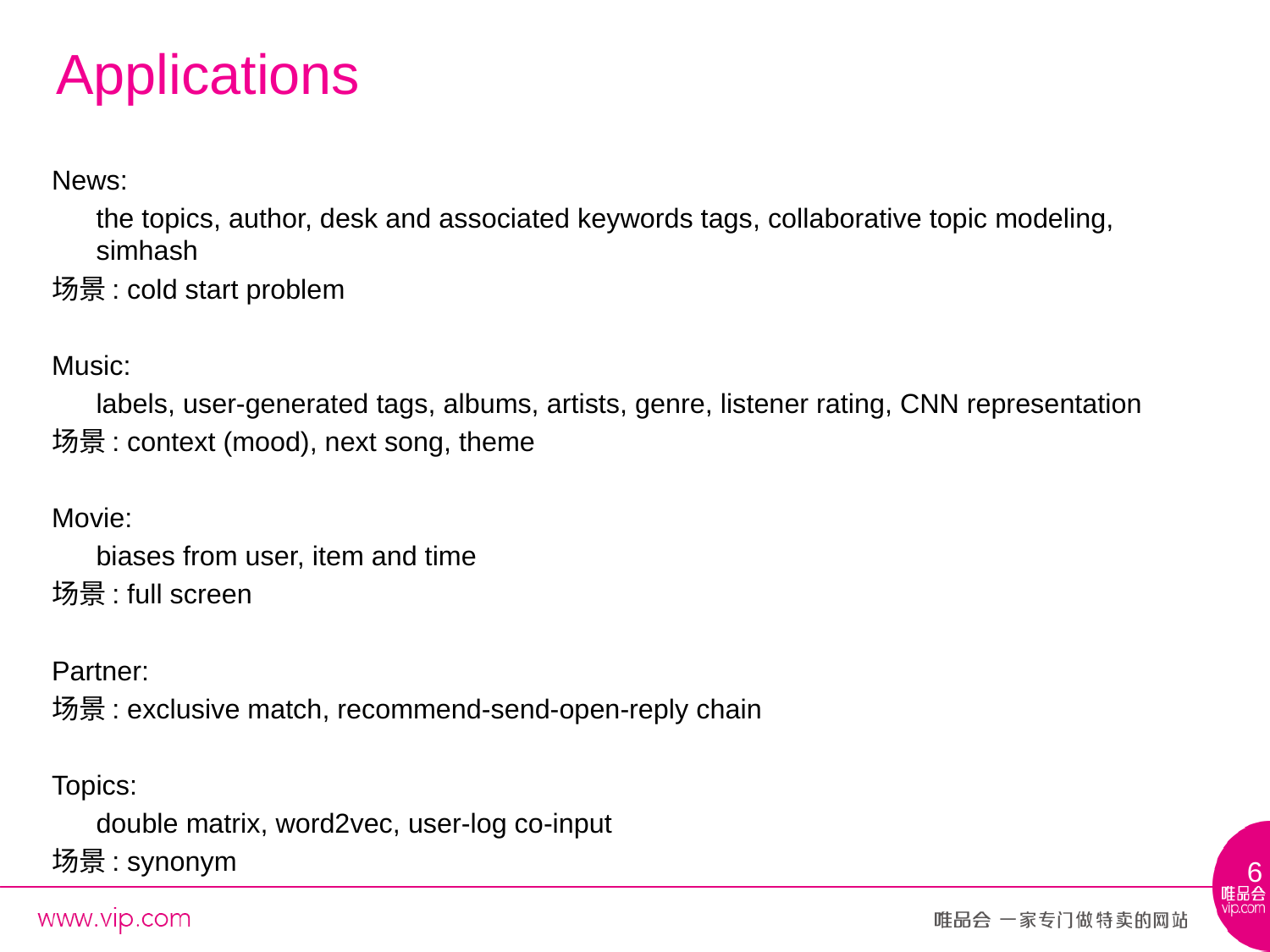

# Applications
News:
	the topics, author, desk and associated keywords tags, collaborative topic modeling, simhash
场景: cold start problem

Music:
	labels, user-generated tags, albums, artists, genre, listener rating, CNN representation
场景: context (mood), next song, theme

Movie:
	biases from user, item and time
场景: full screen

Partner:
场景: exclusive match, recommend-send-open-reply chain

Topics:
	double matrix, word2vec, user-log co-input
场景: synonym